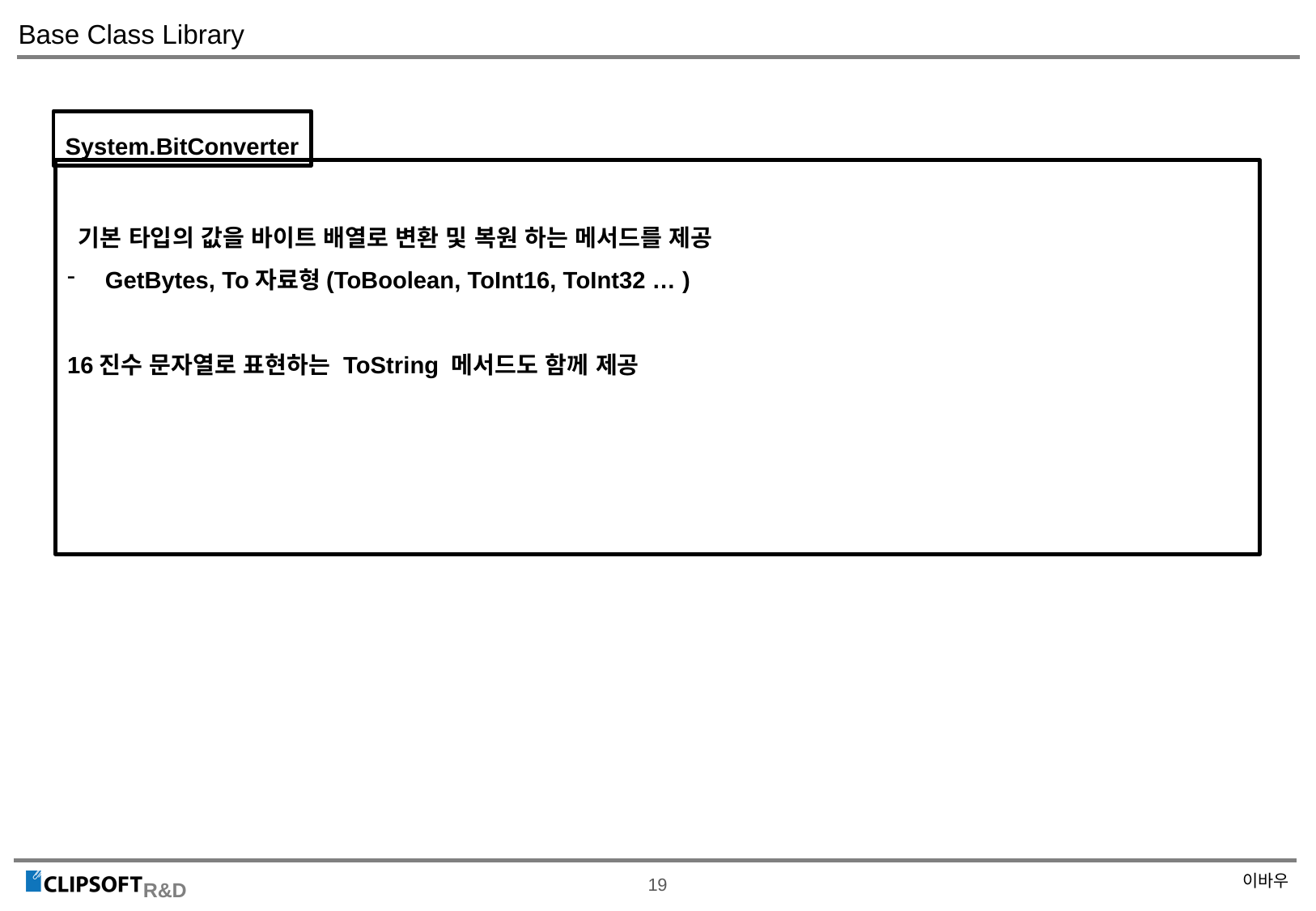

# Base Class Library
System.BitConverter

 기본 타입의 값을 바이트 배열로 변환 및 복원 하는 메서드를 제공
GetBytes, To자료형(ToBoolean, ToInt16, ToInt32 … )

16진수 문자열로 표현하는 ToString 메서드도 함께 제공

이바우